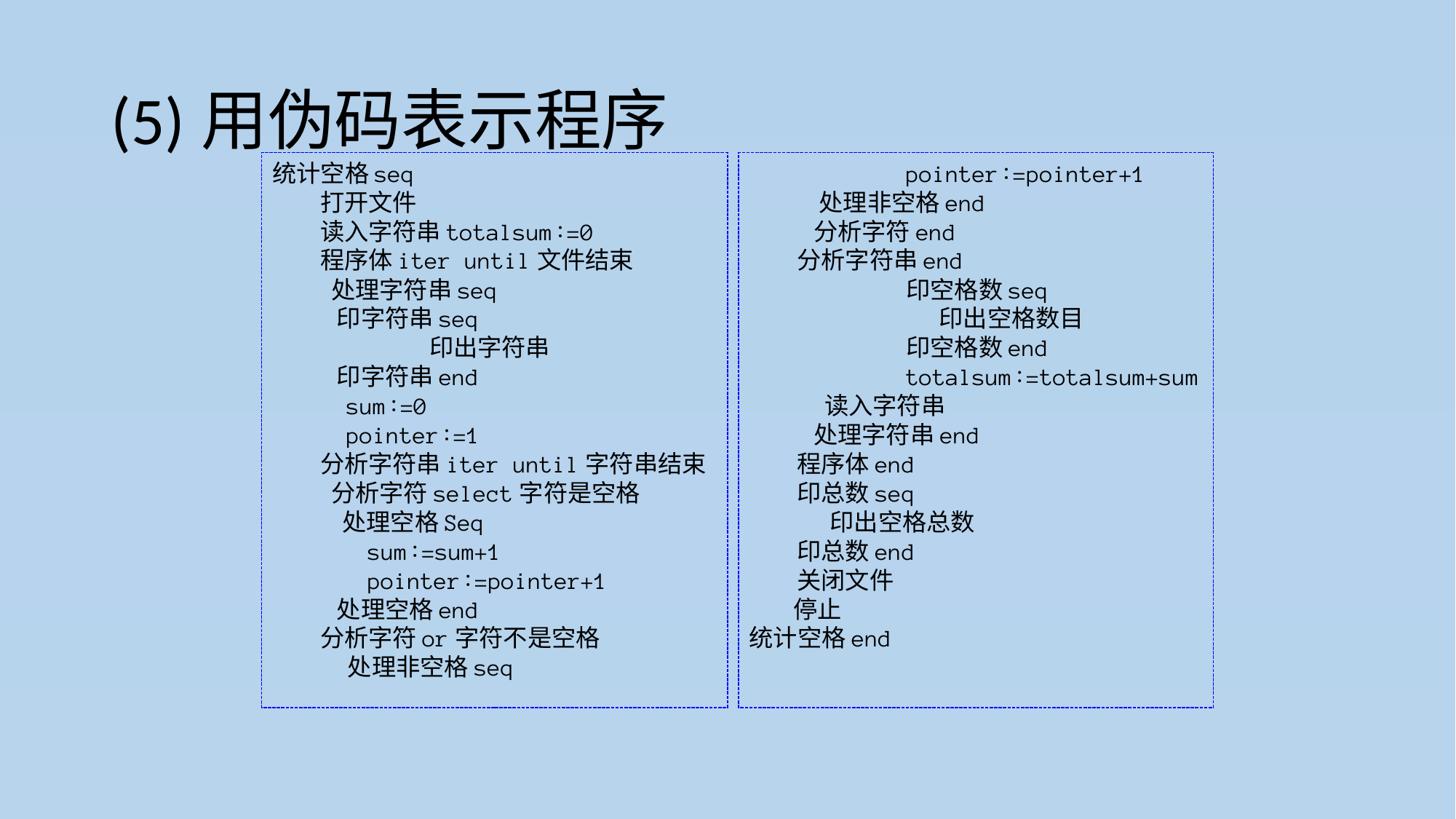

# (5)用伪码表示程序
统计空格seq
打开文件
读入字符串totalsum∶=0
程序体iter until文件结束
 处理字符串seq
  印字符串seq
  	印出字符串
  印字符串end
  sum∶=0
  pointer∶=1
分析字符串iter until字符串结束
 分析字符select字符是空格
   处理空格Seq
sum∶=sum+1
pointer∶=pointer+1
  处理空格end
分析字符or字符不是空格
    处理非空格seq
	pointer∶=pointer+1
   处理非空格end
  分析字符end
分析字符串end
	印空格数seq
	     印出空格数目
	印空格数end
	totalsum∶=totalsum+sum
    读入字符串
  处理字符串end
程序体end
印总数seq
     印出空格总数
印总数end
关闭文件
       停止
统计空格end